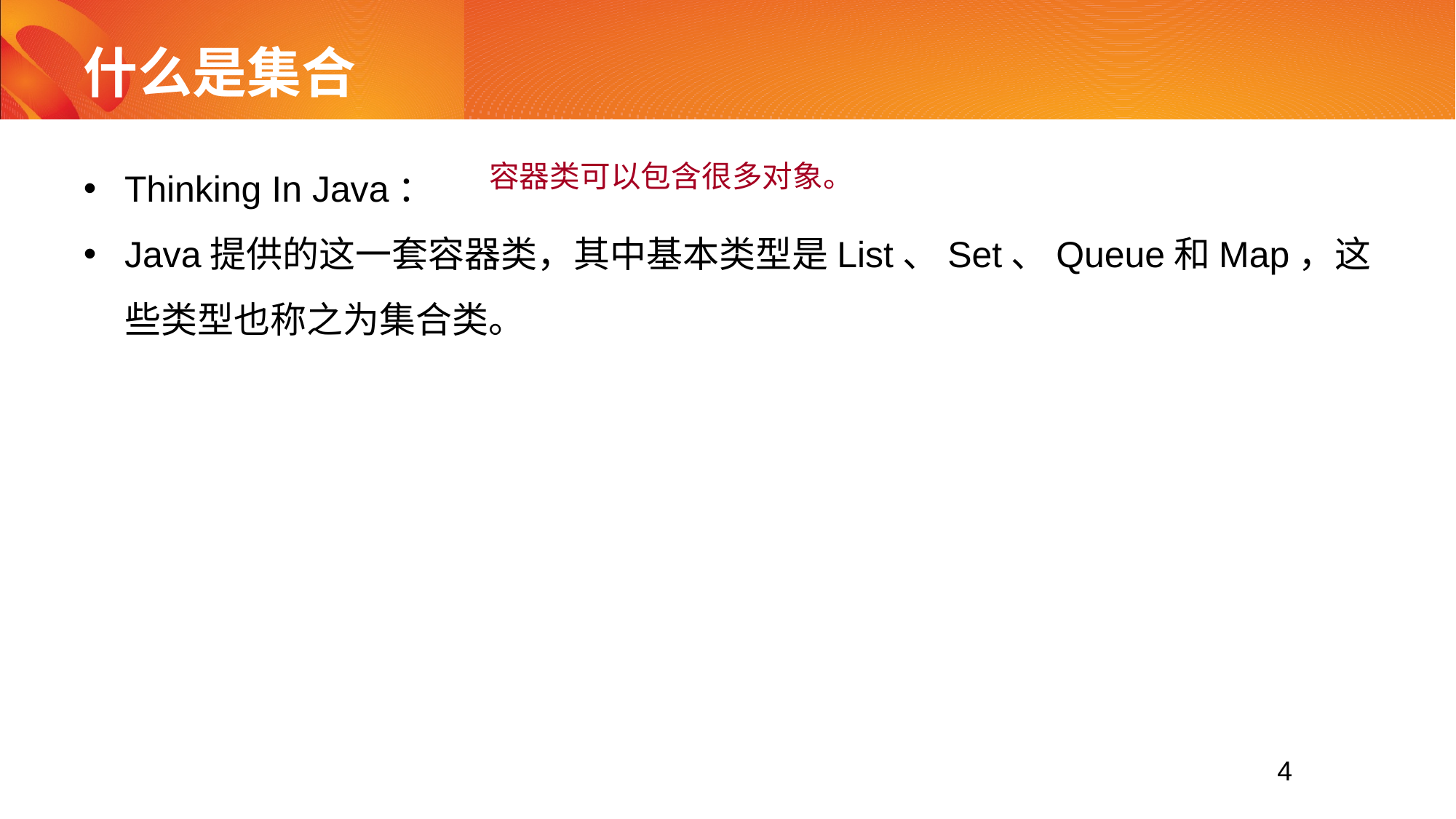

# 什么是集合
Thinking In Java：
Java提供的这一套容器类，其中基本类型是List、Set、Queue和Map，这些类型也称之为集合类。

容器类可以包含很多对象。